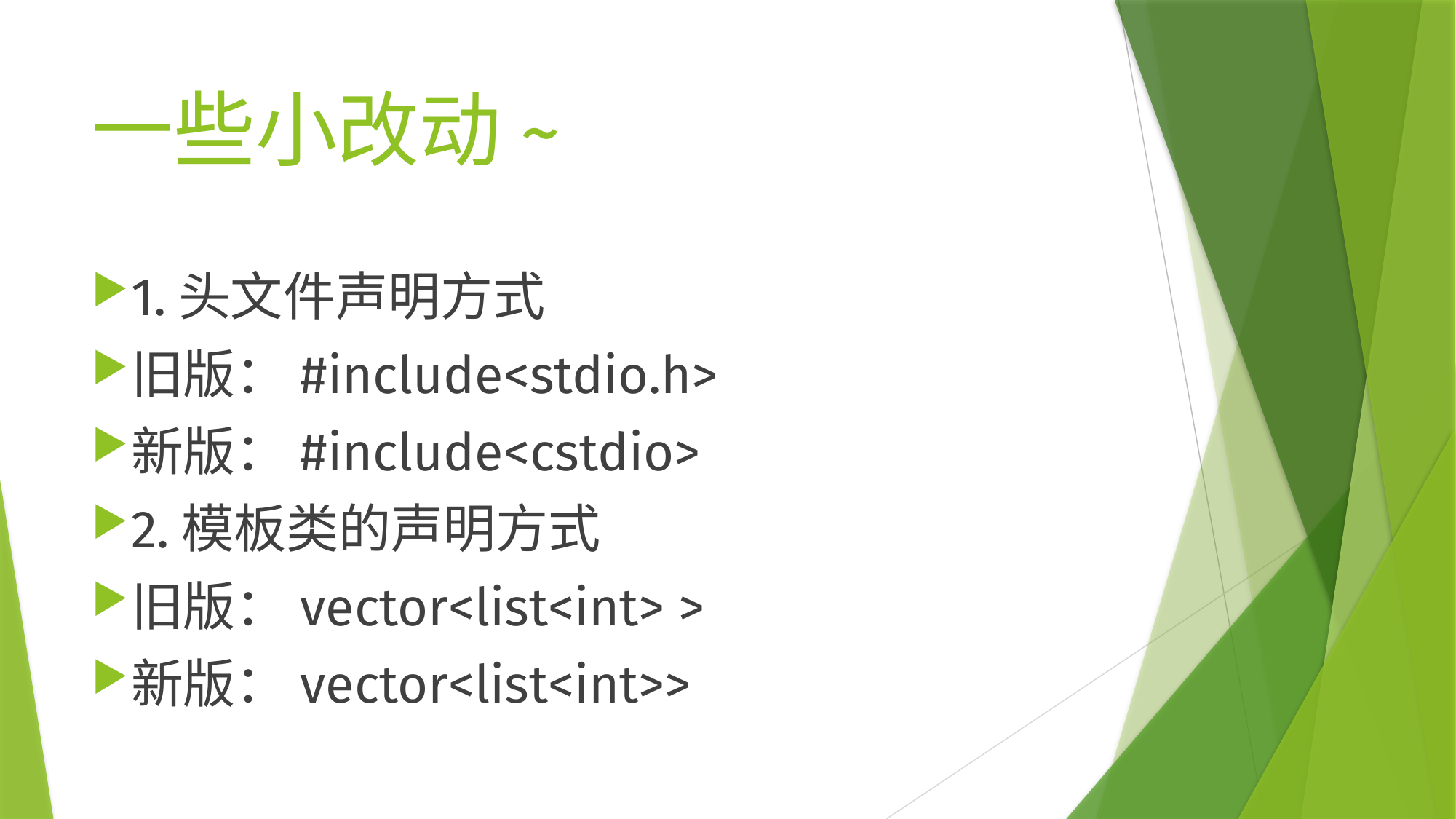

# 一些小改动~
1.头文件声明方式
旧版：#include<stdio.h>
新版：#include<cstdio>
2.模板类的声明方式
旧版：vector<list<int> >
新版：vector<list<int>>